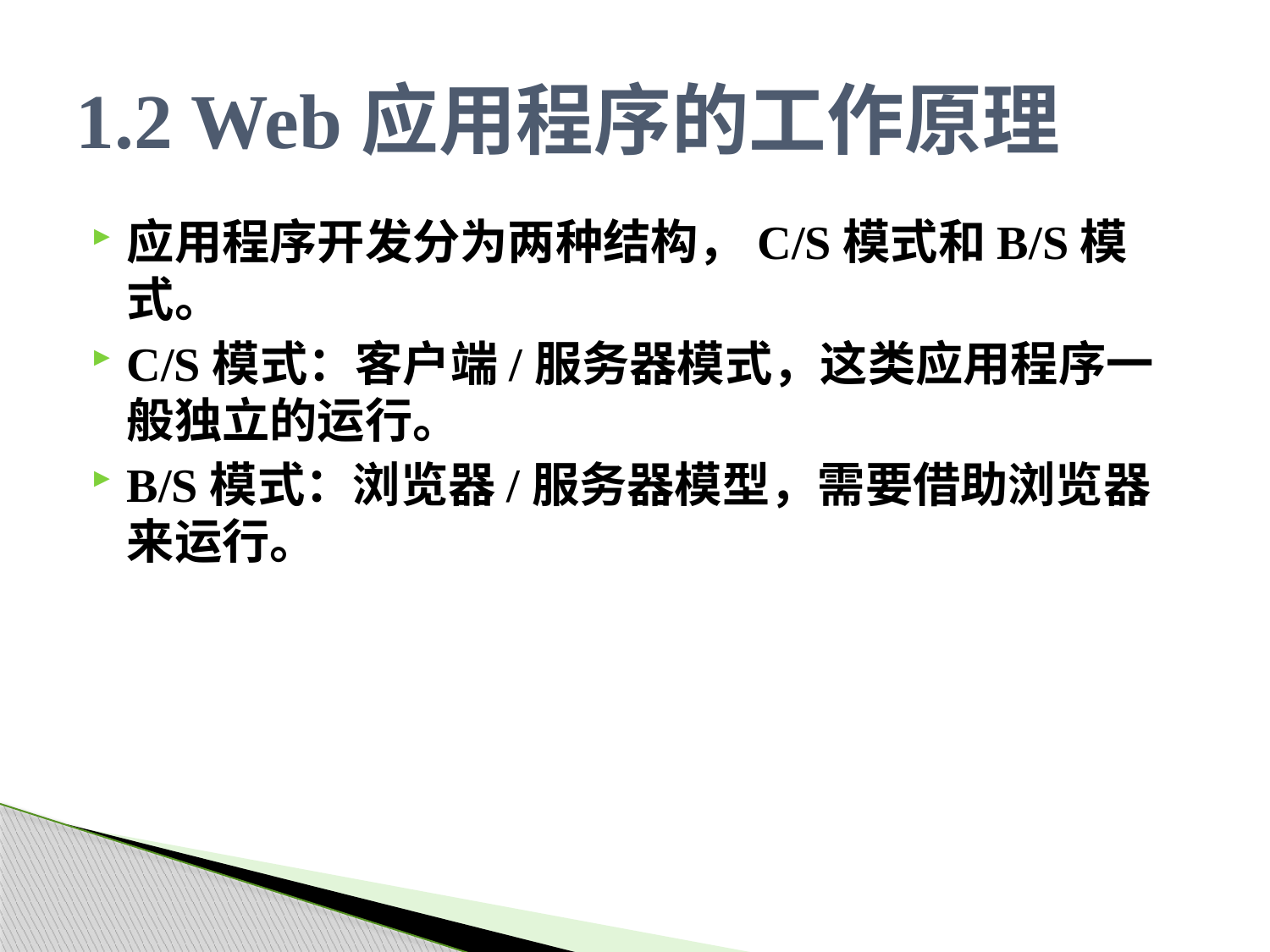

# 1.2 Web应用程序的工作原理
应用程序开发分为两种结构，C/S模式和B/S模式。
C/S模式：客户端/服务器模式，这类应用程序一般独立的运行。
B/S模式：浏览器/服务器模型，需要借助浏览器来运行。